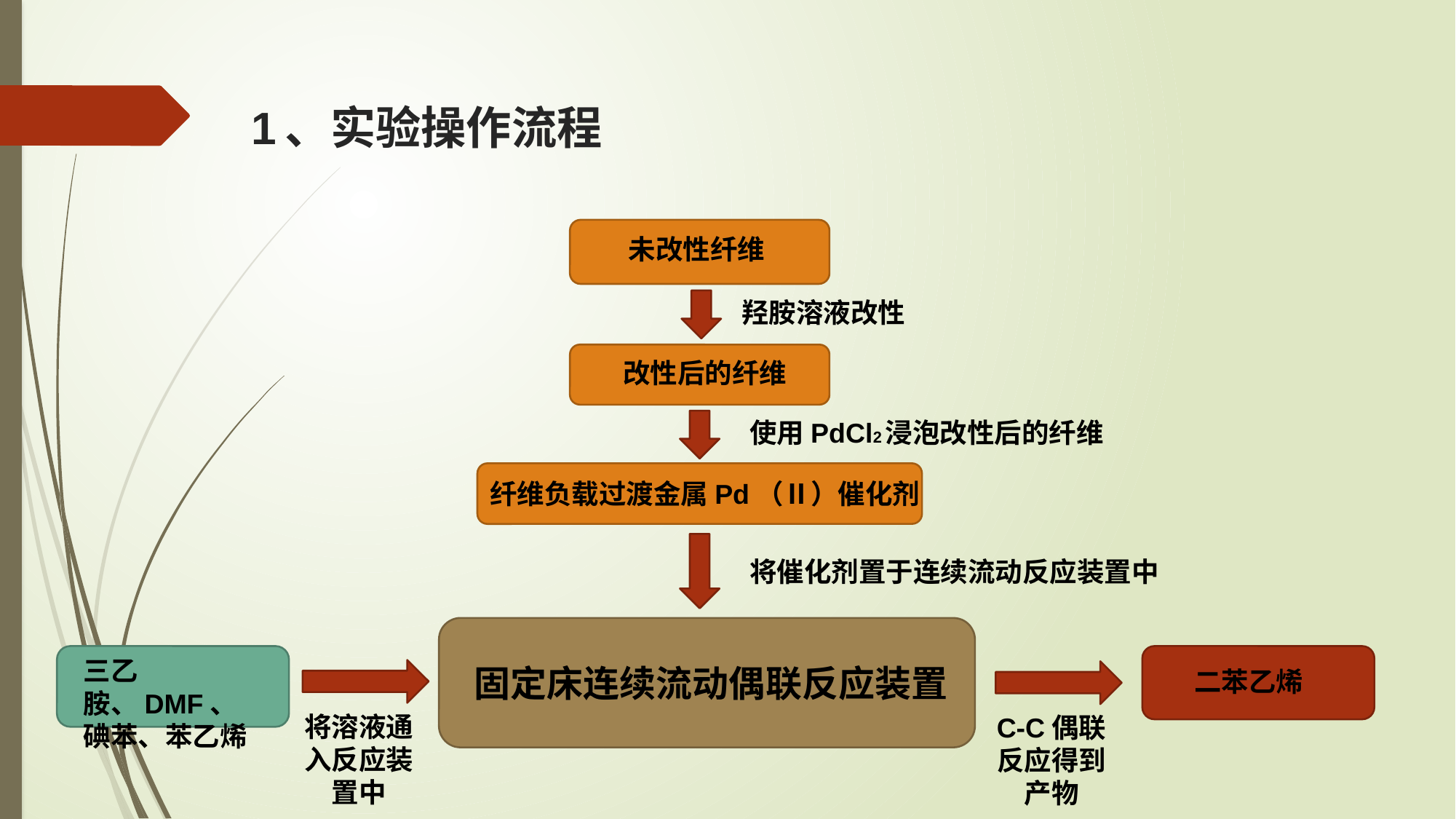

# 1、实验操作流程

未改性纤维

羟胺溶液改性

改性后的纤维
使用PdCl2浸泡改性后的纤维

纤维负载过渡金属Pd（Ⅱ）催化剂

将催化剂置于连续流动反应装置中

三乙胺、DMF、
碘苯、苯乙烯
固定床连续流动偶联反应装置
二苯乙烯

将溶液通入反应装置中
C-C偶联反应得到产物